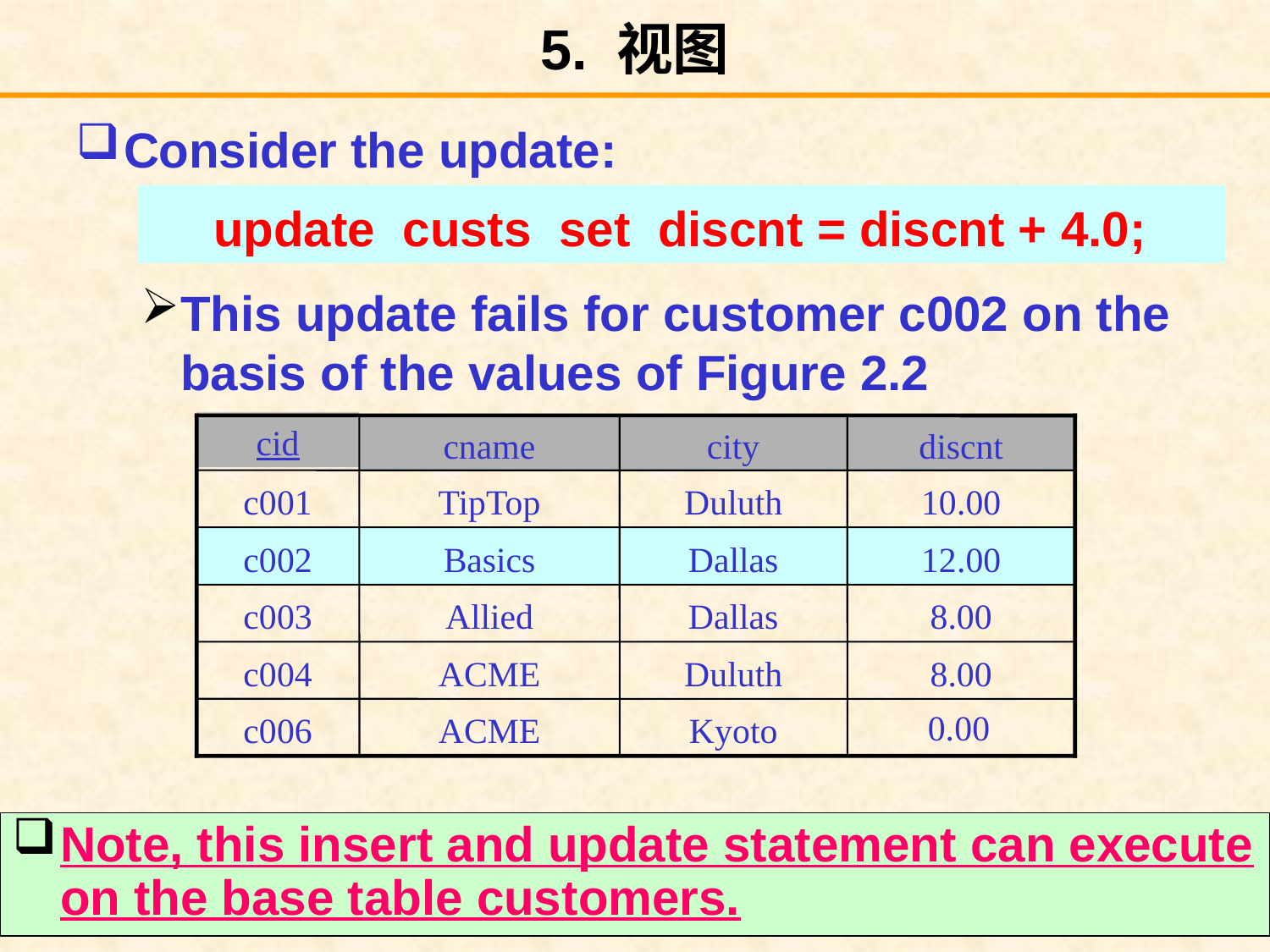

# 5. 视图
Consider the update:
update  custs  set  discnt = discnt + 4.0;
This update fails for customer c002 on the basis of the values of Figure 2.2
cid

cname

city

discnt

c001

TipTop
Duluth
10.00
c002

Basics
Dallas
12.00
c003

Allied
Dallas
8.00
c004

ACME
Duluth
8.00
0.00
c006

ACME
Kyoto

Note, this insert and update statement can execute on the base table customers.